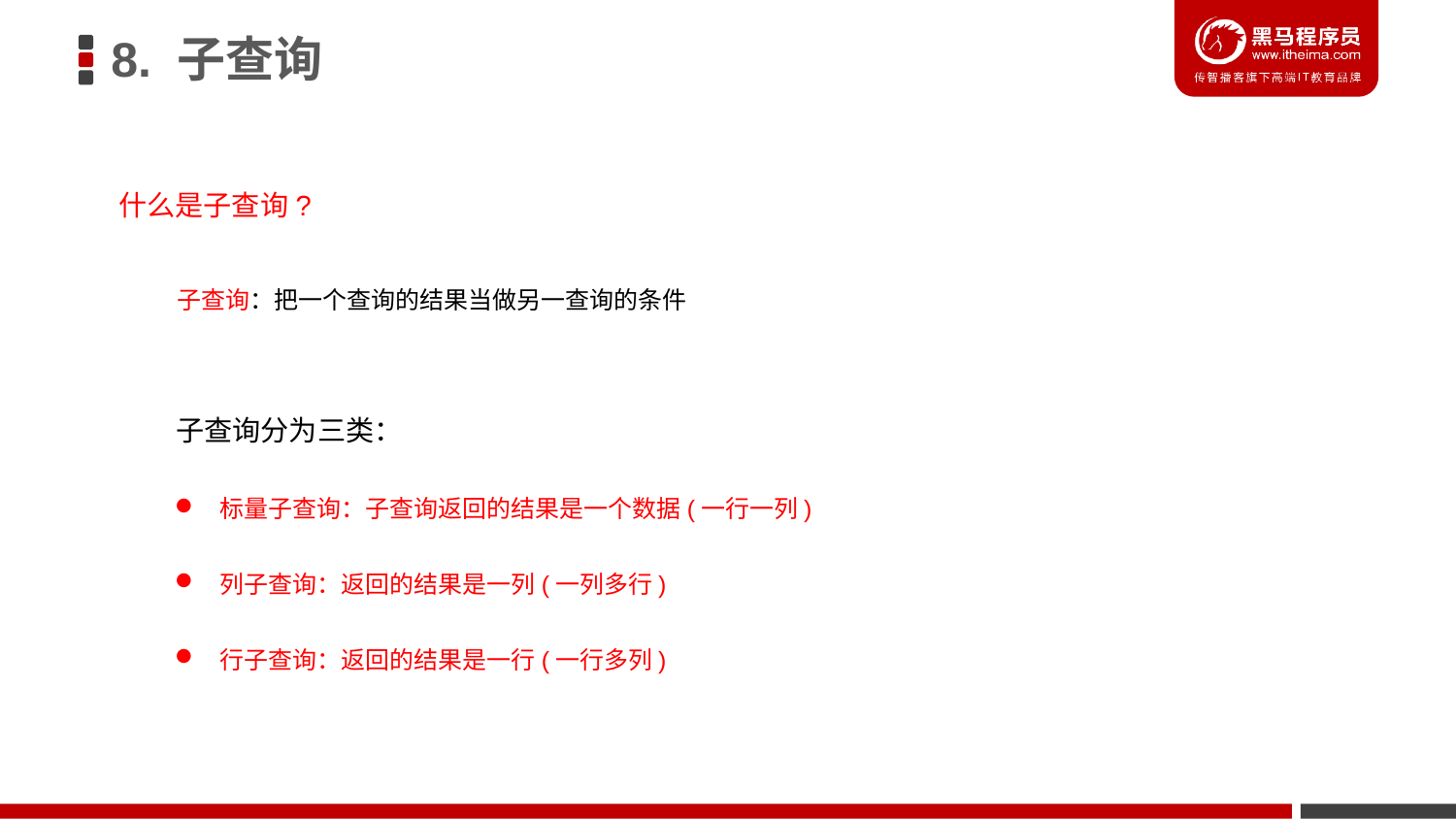

8. 子查询
什么是子查询?
子查询：把一个查询的结果当做另一查询的条件
子查询分为三类：
标量子查询：子查询返回的结果是一个数据(一行一列)

列子查询：返回的结果是一列(一列多行)

行子查询：返回的结果是一行(一行多列)